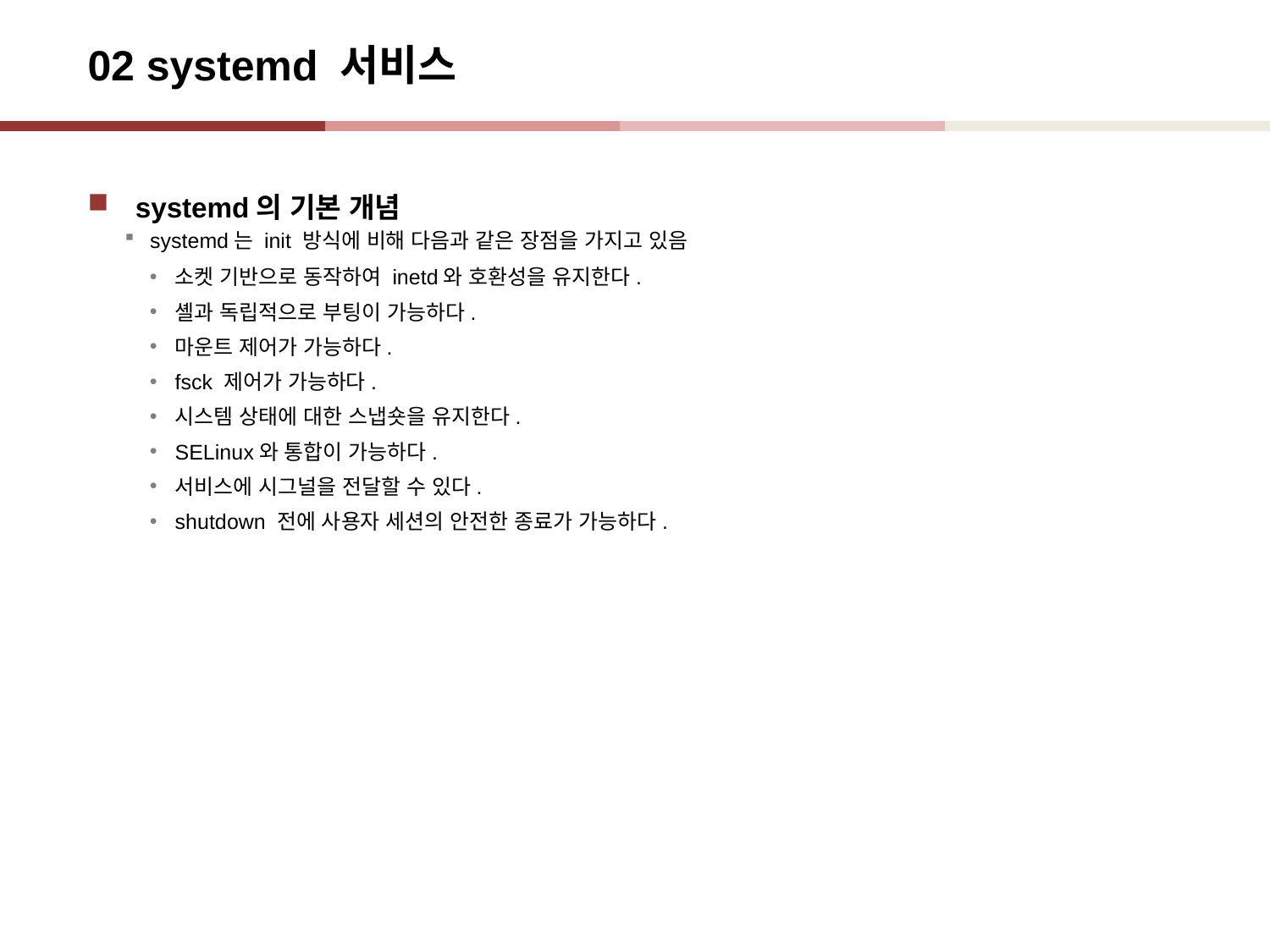

# 02 systemd 서비스
systemd의 기본 개념
systemd는 init 방식에 비해 다음과 같은 장점을 가지고 있음
소켓 기반으로 동작하여 inetd와 호환성을 유지한다.
셸과 독립적으로 부팅이 가능하다.
마운트 제어가 가능하다.
fsck 제어가 가능하다.
시스템 상태에 대한 스냅숏을 유지한다.
SELinux와 통합이 가능하다.
서비스에 시그널을 전달할 수 있다.
shutdown 전에 사용자 세션의 안전한 종료가 가능하다.